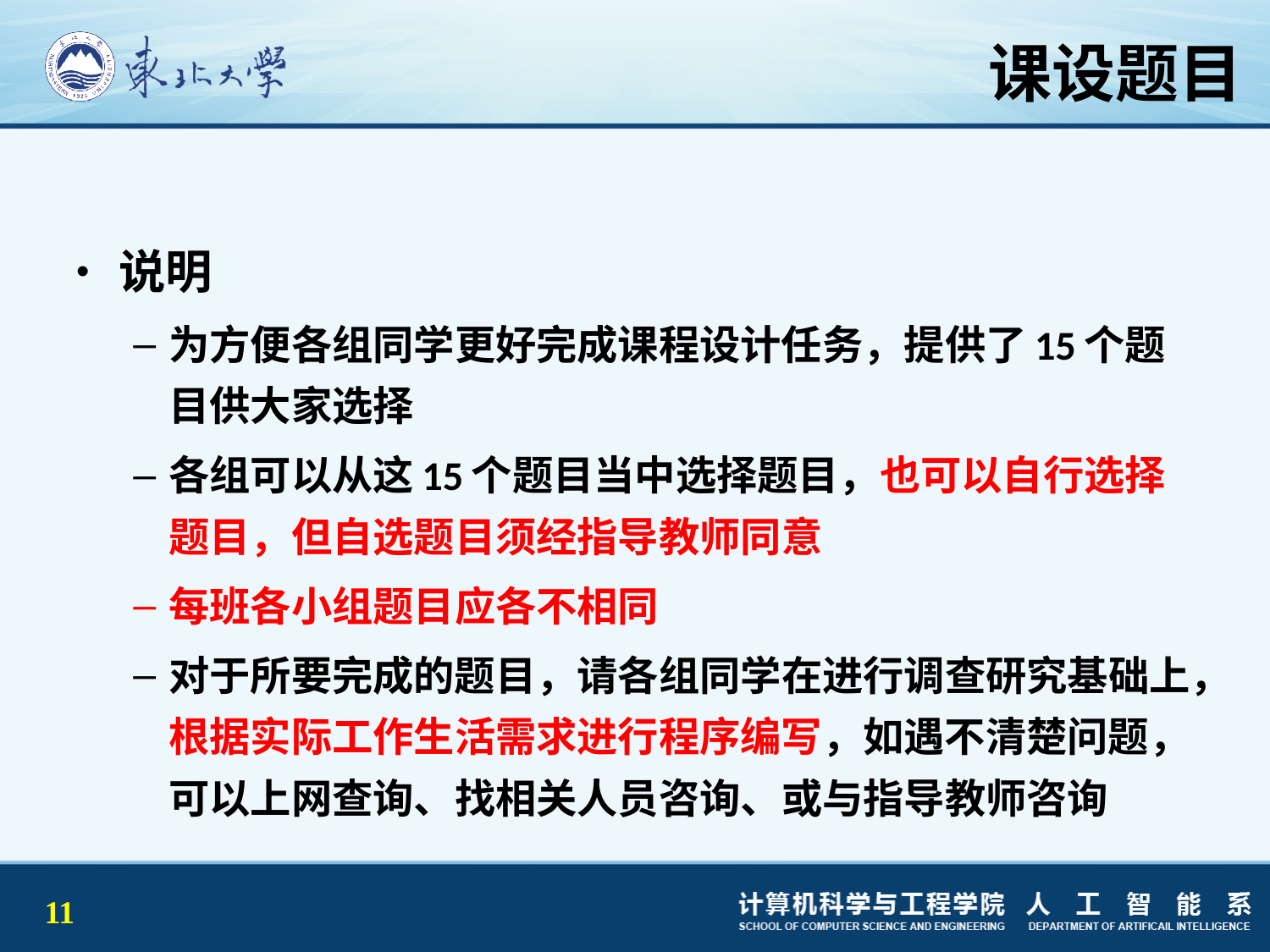

# 课设题目
说明
为方便各组同学更好完成课程设计任务，提供了15个题目供大家选择
各组可以从这15个题目当中选择题目，也可以自行选择题目，但自选题目须经指导教师同意
每班各小组题目应各不相同
对于所要完成的题目，请各组同学在进行调查研究基础上，根据实际工作生活需求进行程序编写，如遇不清楚问题，可以上网查询、找相关人员咨询、或与指导教师咨询